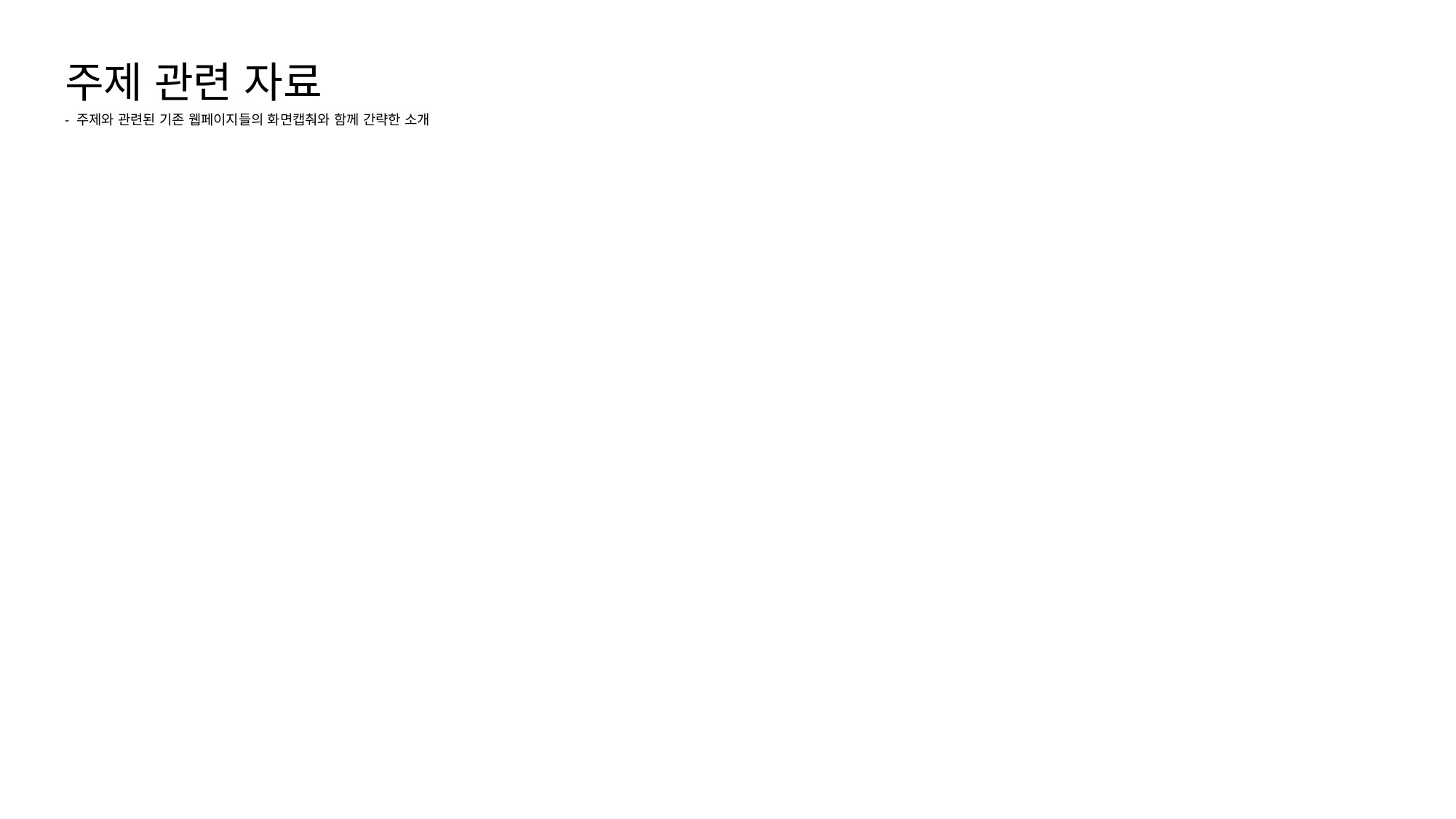

주제 관련 자료
- 주제와 관련된 기존 웹페이지들의 화면캡춰와 함께 간략한 소개